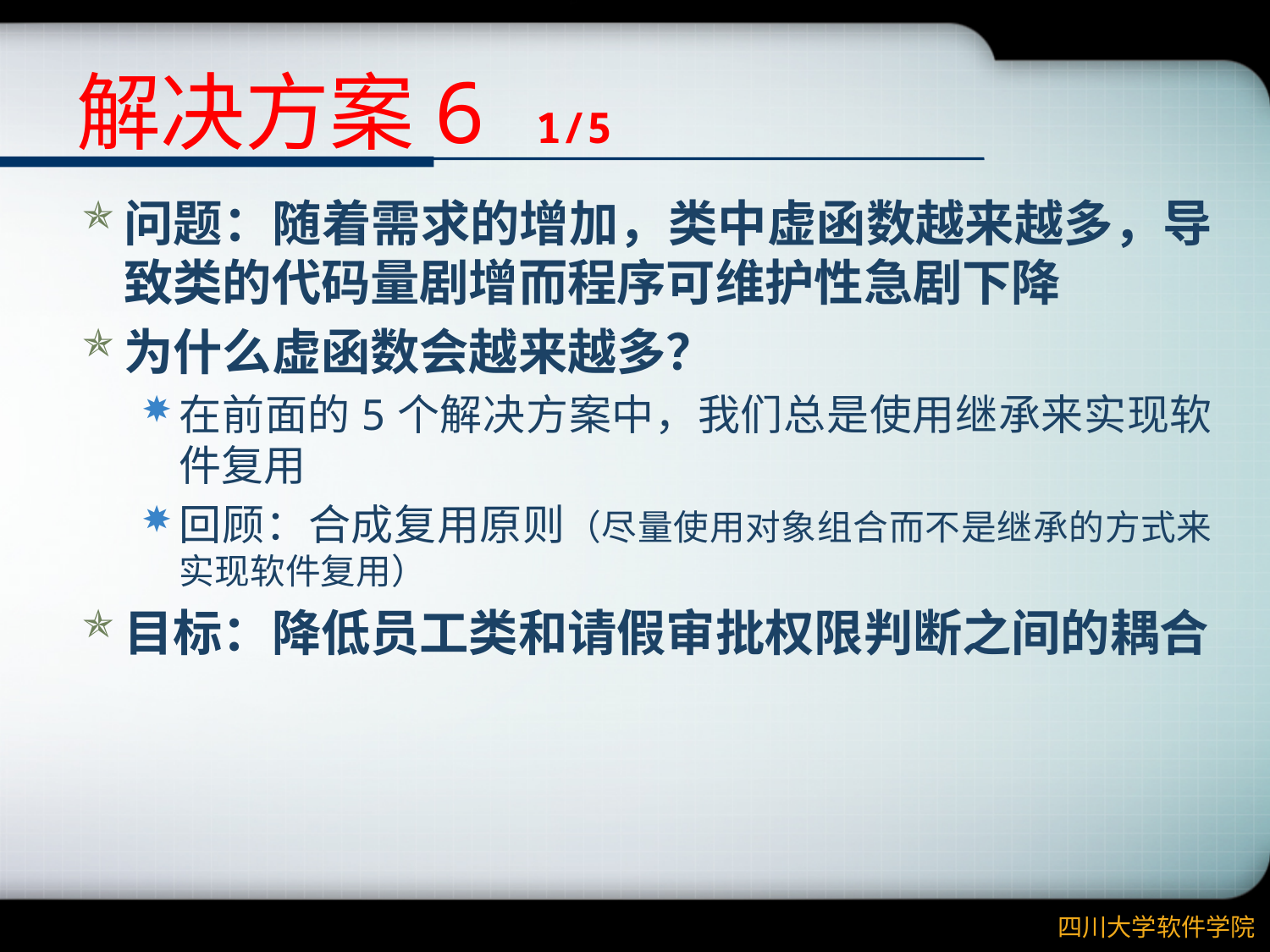

# 解决方案6 1/5
问题：随着需求的增加，类中虚函数越来越多，导致类的代码量剧增而程序可维护性急剧下降
为什么虚函数会越来越多？
在前面的5个解决方案中，我们总是使用继承来实现软件复用
回顾：合成复用原则（尽量使用对象组合而不是继承的方式来实现软件复用）
目标：降低员工类和请假审批权限判断之间的耦合